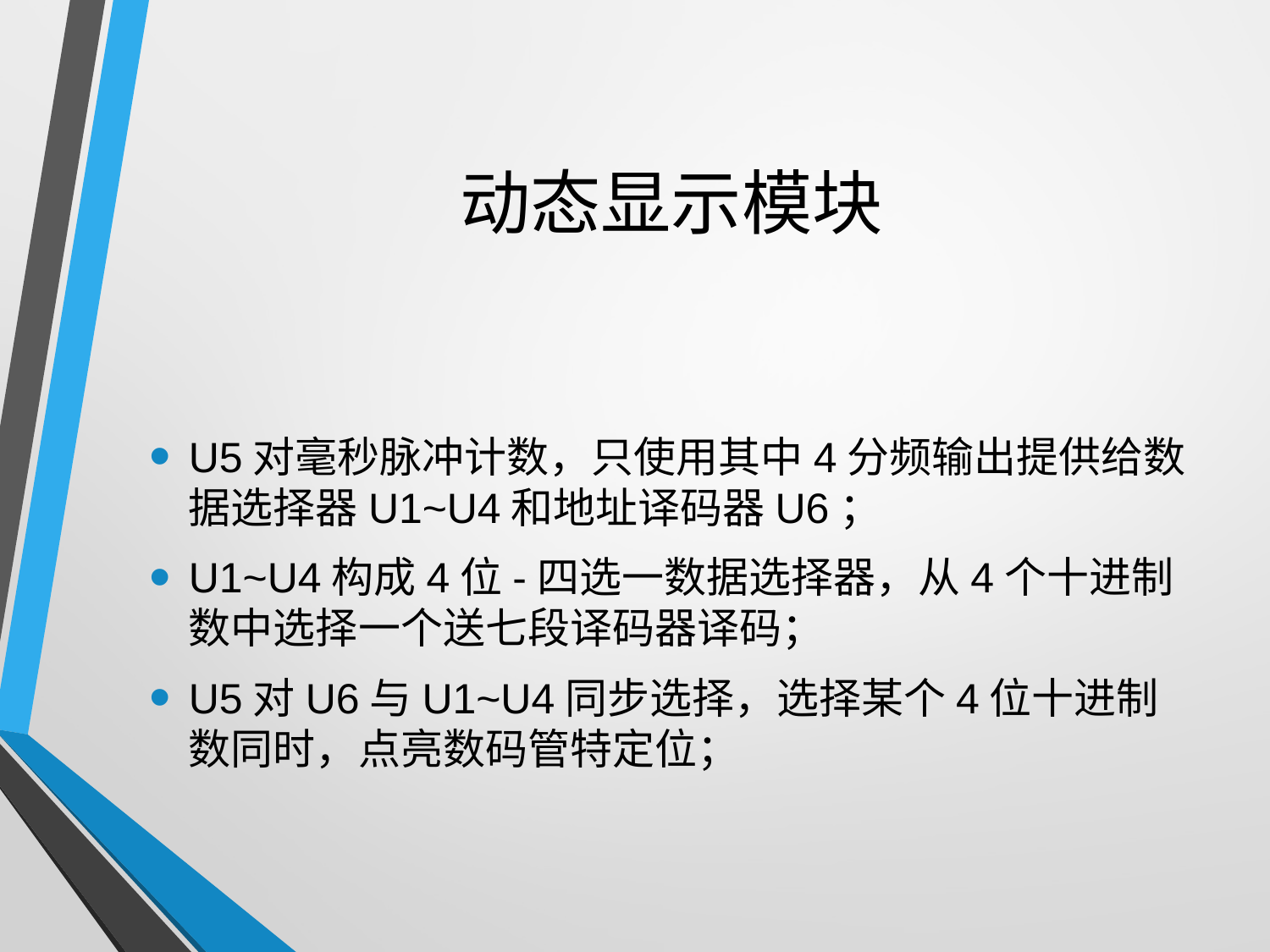

# 动态显示模块
U5对毫秒脉冲计数，只使用其中4分频输出提供给数据选择器U1~U4和地址译码器U6；
U1~U4构成4位-四选一数据选择器，从4个十进制数中选择一个送七段译码器译码；
U5对U6与U1~U4同步选择，选择某个4位十进制数同时，点亮数码管特定位；